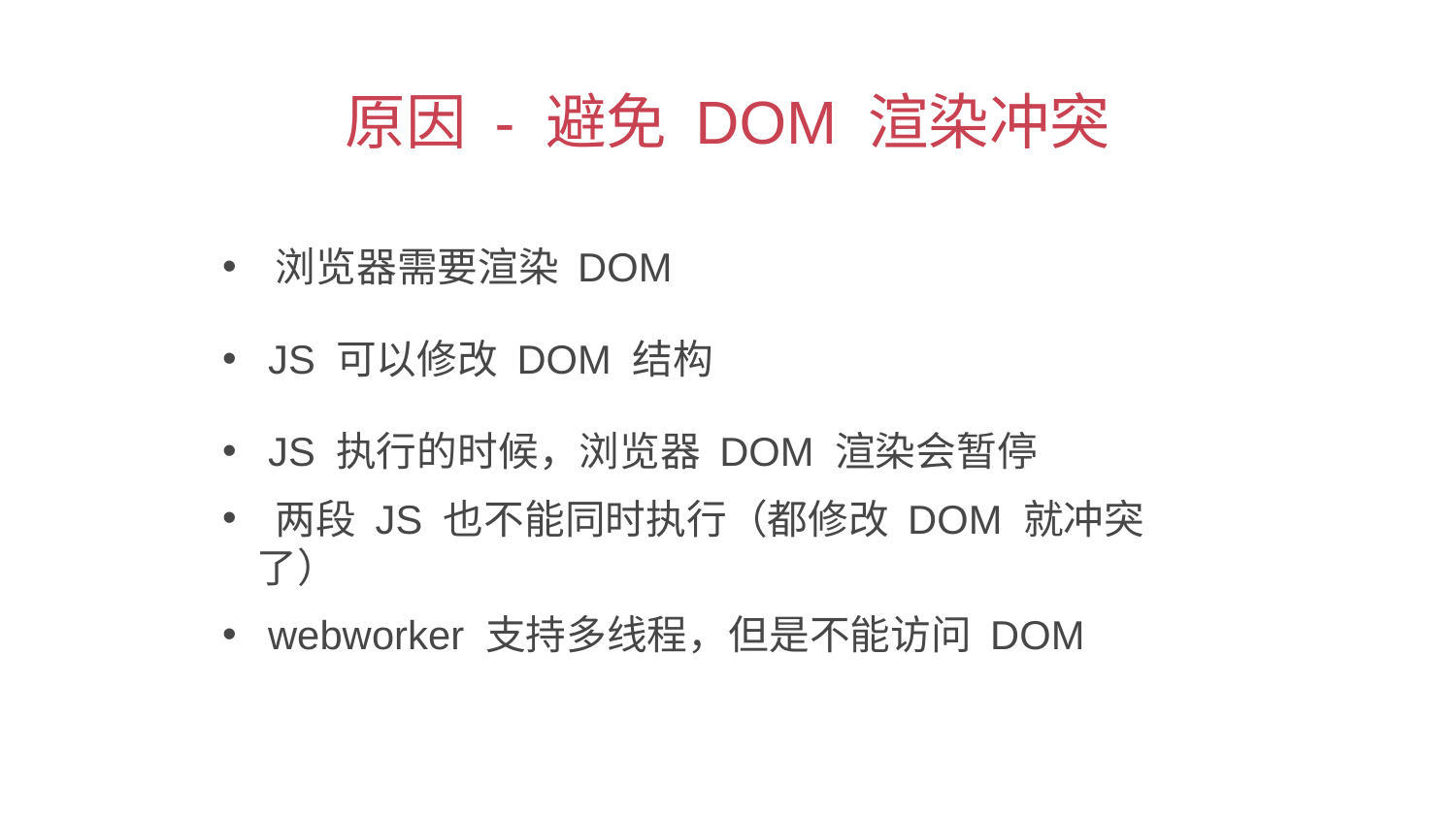

原因 - 避免 DOM 渲染冲突
 浏览器需要渲染 DOM
 JS 可以修改 DOM 结构
 JS 执行的时候，浏览器 DOM 渲染会暂停
 两段 JS 也不能同时执行（都修改 DOM 就冲突了）
 webworker 支持多线程，但是不能访问 DOM